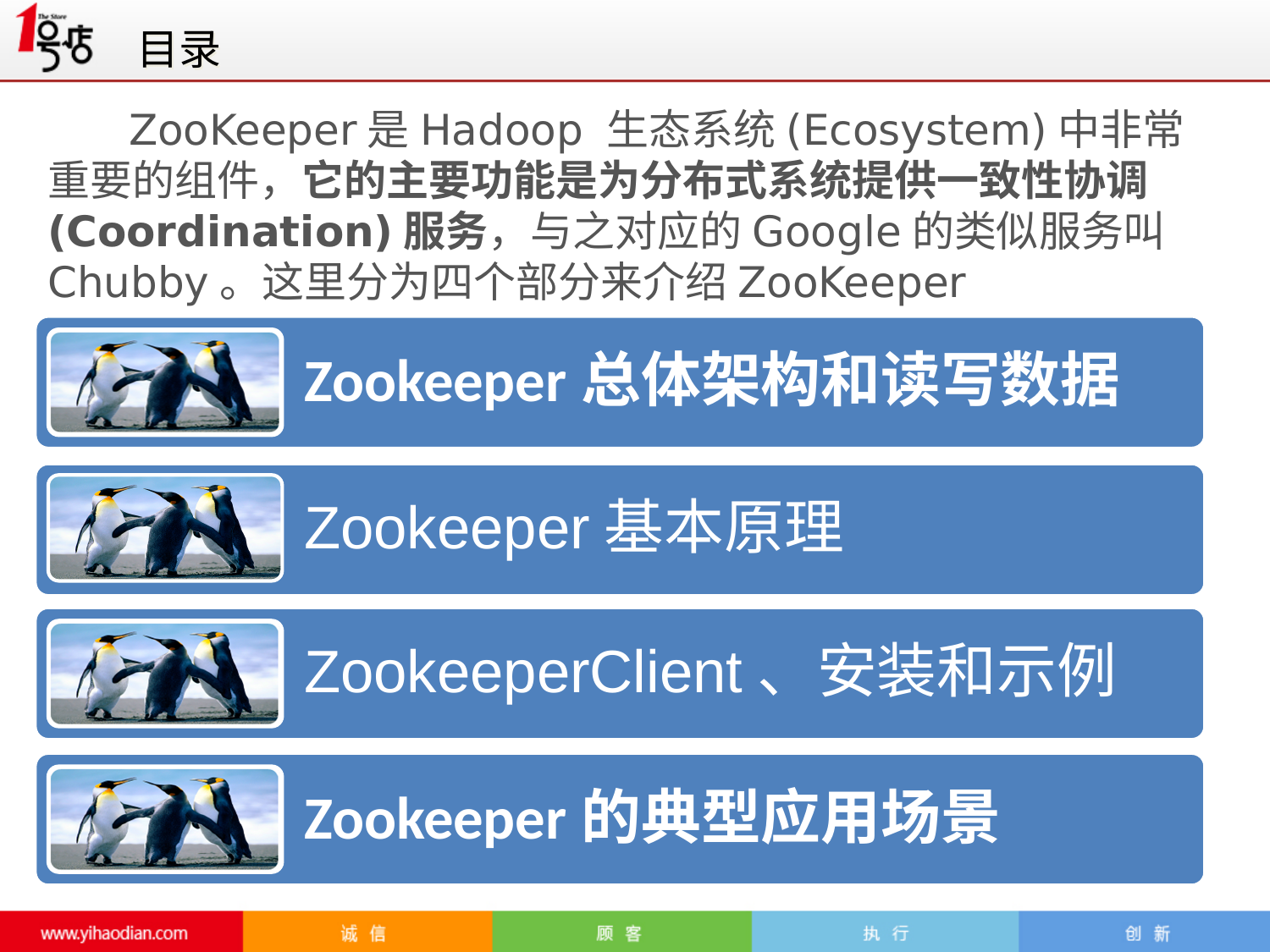

目录
      ZooKeeper是Hadoop 生态系统(Ecosystem)中非常重要的组件，它的主要功能是为分布式系统提供一致性协调(Coordination)服务，与之对应的Google的类似服务叫Chubby。这里分为四个部分来介绍ZooKeeper
Zookeeper总体架构和读写数据
Zookeeper基本原理
ZookeeperClient、安装和示例
Zookeeper的典型应用场景